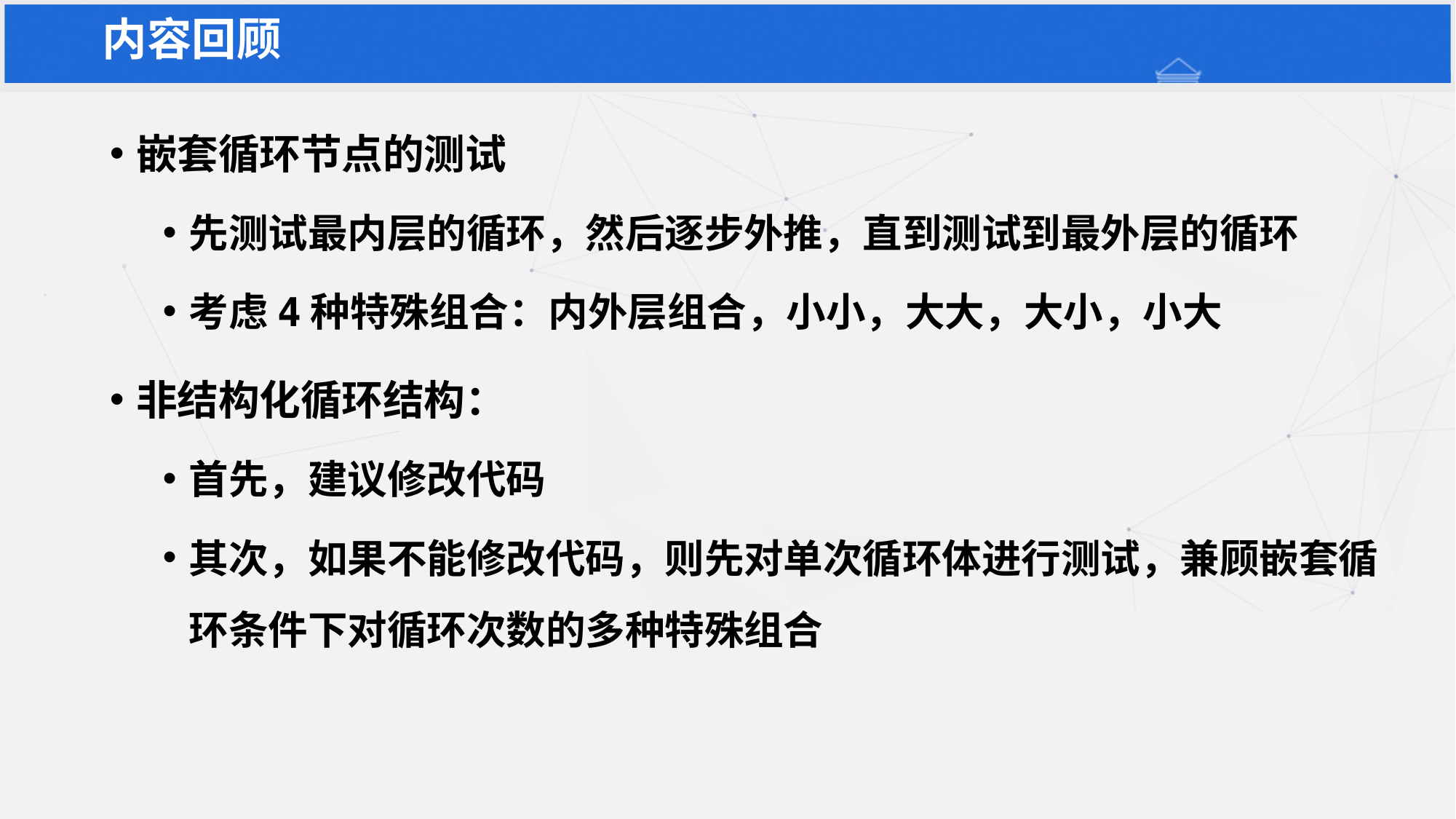

内容回顾
嵌套循环节点的测试
先测试最内层的循环，然后逐步外推，直到测试到最外层的循环
考虑4种特殊组合：内外层组合，小小，大大，大小，小大
非结构化循环结构：
首先，建议修改代码
其次，如果不能修改代码，则先对单次循环体进行测试，兼顾嵌套循环条件下对循环次数的多种特殊组合